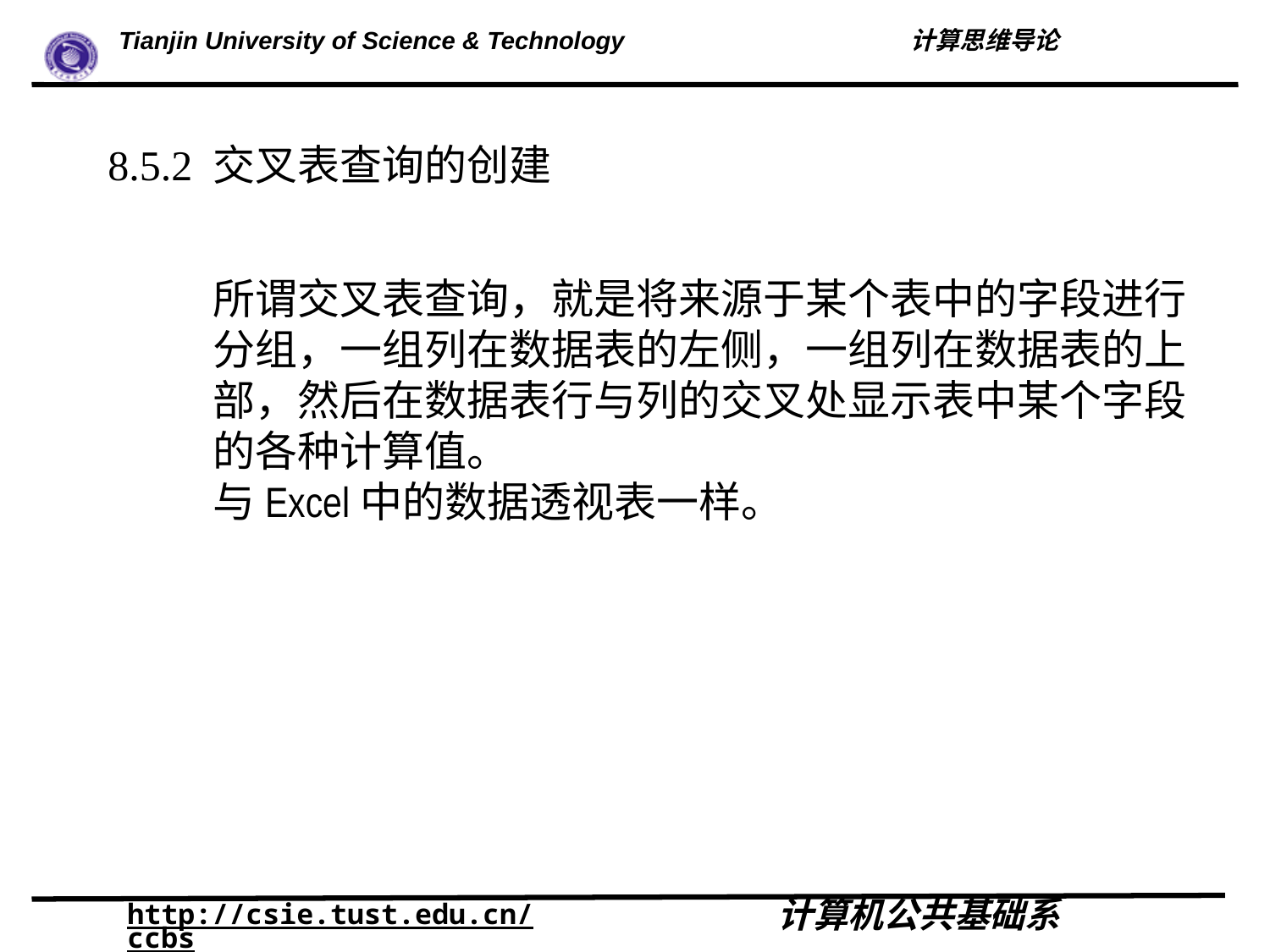

8.5.2 交叉表查询的创建
所谓交叉表查询，就是将来源于某个表中的字段进行分组，一组列在数据表的左侧，一组列在数据表的上部，然后在数据表行与列的交叉处显示表中某个字段的各种计算值。
与Excel中的数据透视表一样。